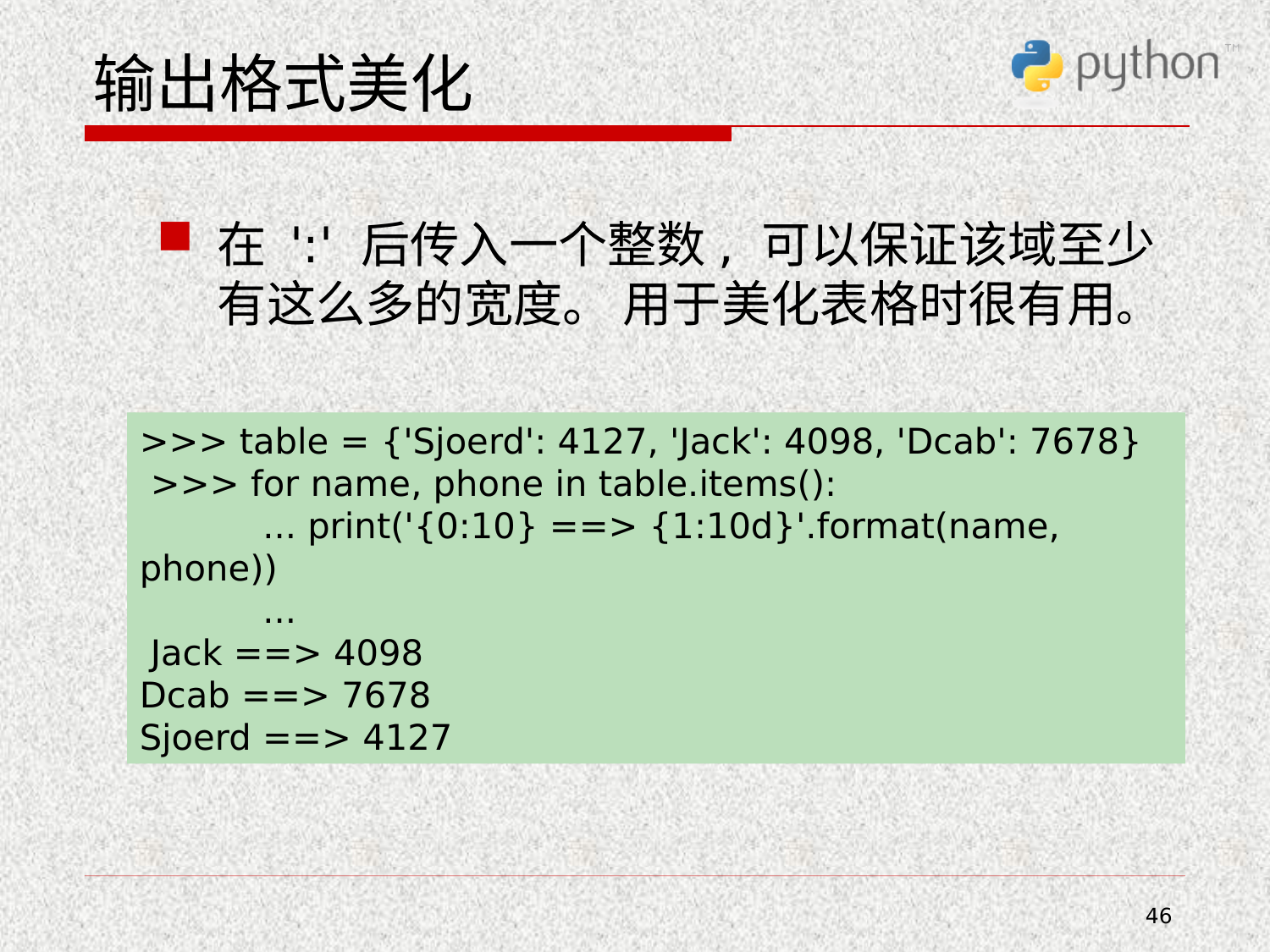

# 输出格式美化

在 ':' 后传入一个整数, 可以保证该域至少有这么多的宽度。 用于美化表格时很有用。

>>> table = {'Sjoerd': 4127, 'Jack': 4098, 'Dcab': 7678}
 >>> for name, phone in table.items():
           ... print('{0:10} ==> {1:10d}'.format(name, phone))
           ...
 Jack ==> 4098
Dcab ==> 7678
Sjoerd ==> 4127
46